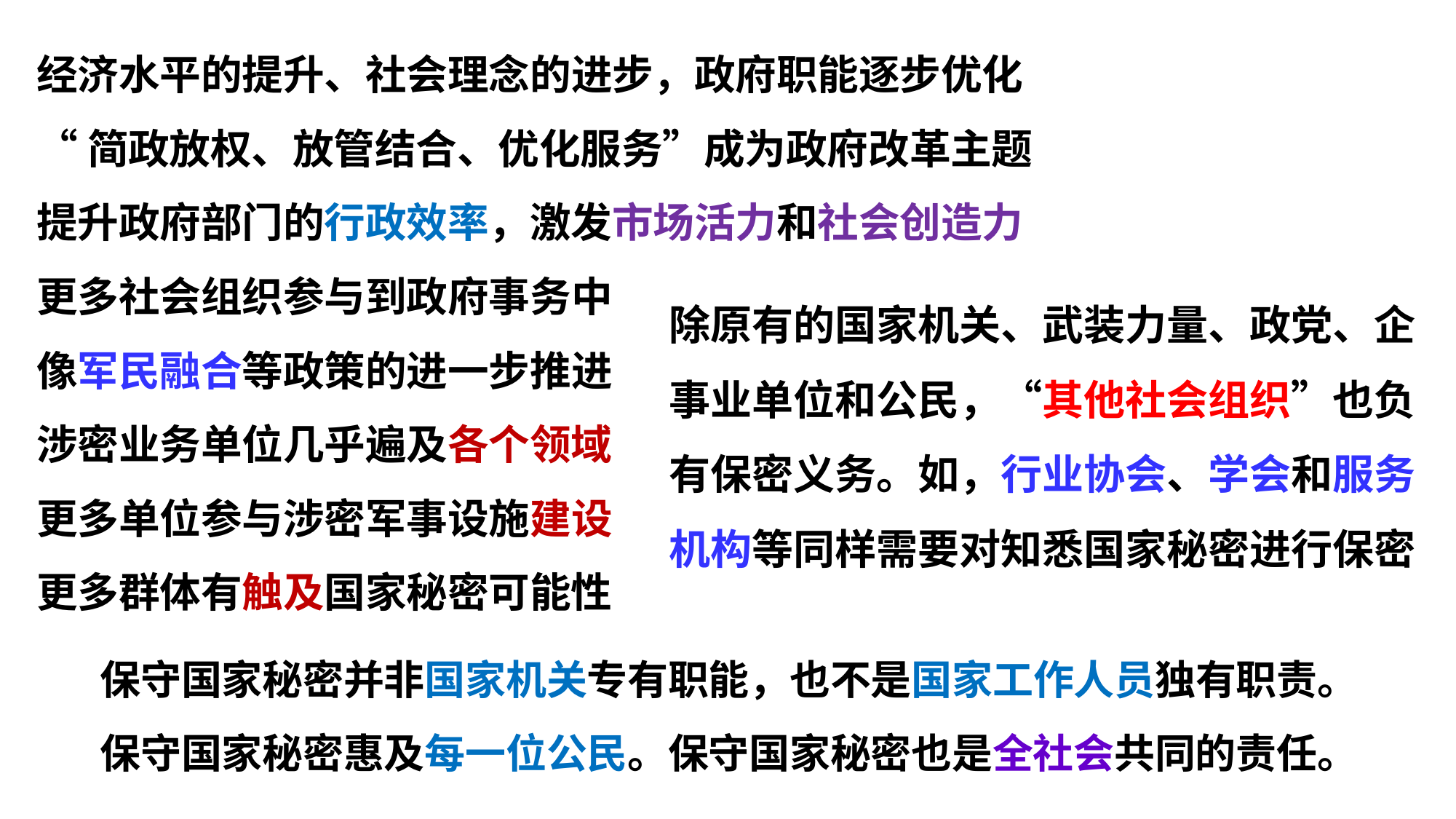

经济水平的提升、社会理念的进步，政府职能逐步优化
“简政放权、放管结合、优化服务”成为政府改革主题
提升政府部门的行政效率，激发市场活力和社会创造力
更多社会组织参与到政府事务中
像军民融合等政策的进一步推进
涉密业务单位几乎遍及各个领域
更多单位参与涉密军事设施建设
更多群体有触及国家秘密可能性
除原有的国家机关、武装力量、政党、企事业单位和公民，“其他社会组织”也负有保密义务。如，行业协会、学会和服务机构等同样需要对知悉国家秘密进行保密
保守国家秘密并非国家机关专有职能，也不是国家工作人员独有职责。
保守国家秘密惠及每一位公民。保守国家秘密也是全社会共同的责任。